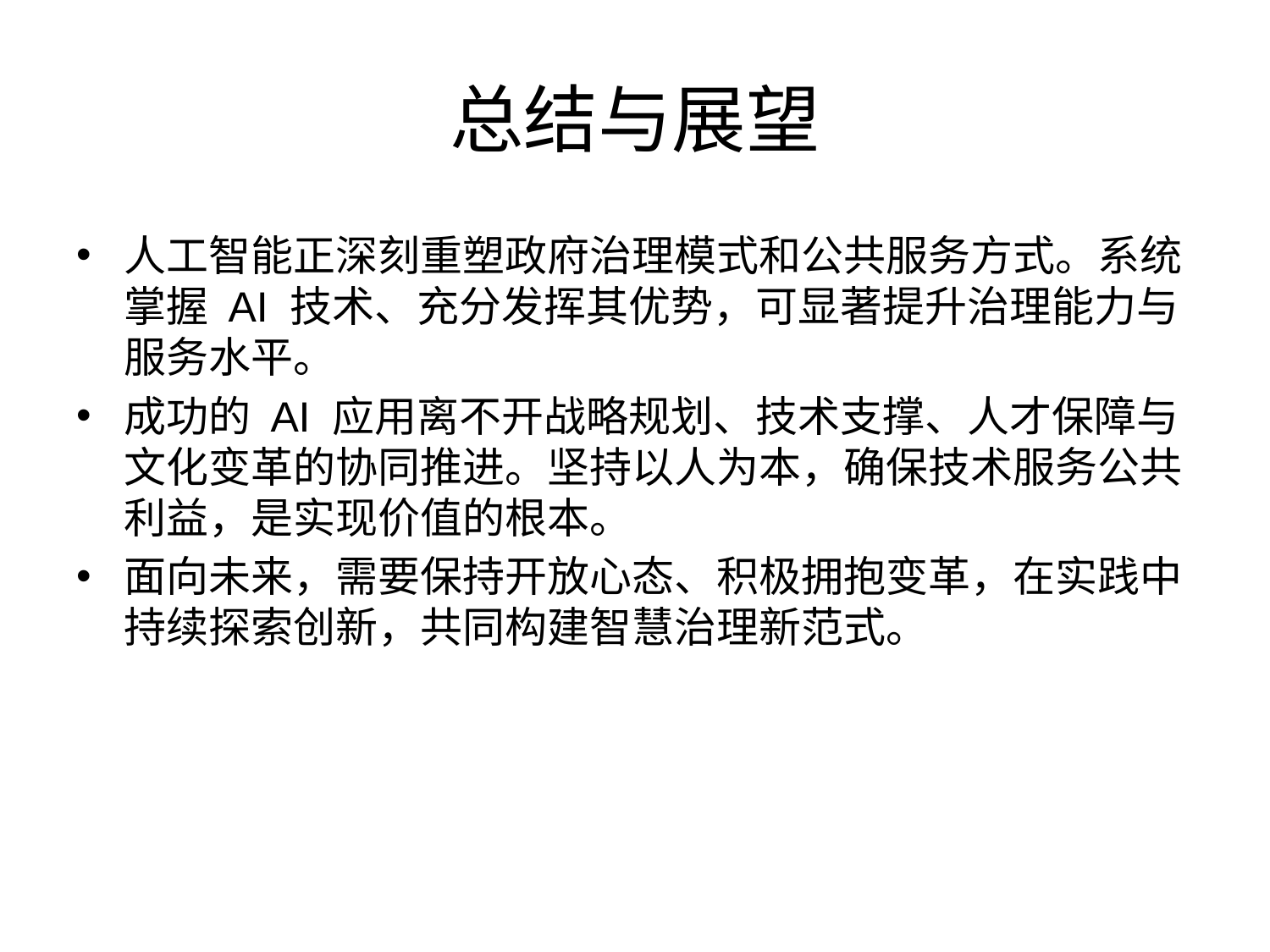

# 总结与展望
人工智能正深刻重塑政府治理模式和公共服务方式。系统掌握 AI 技术、充分发挥其优势，可显著提升治理能力与服务水平。
成功的 AI 应用离不开战略规划、技术支撑、人才保障与文化变革的协同推进。坚持以人为本，确保技术服务公共利益，是实现价值的根本。
面向未来，需要保持开放心态、积极拥抱变革，在实践中持续探索创新，共同构建智慧治理新范式。